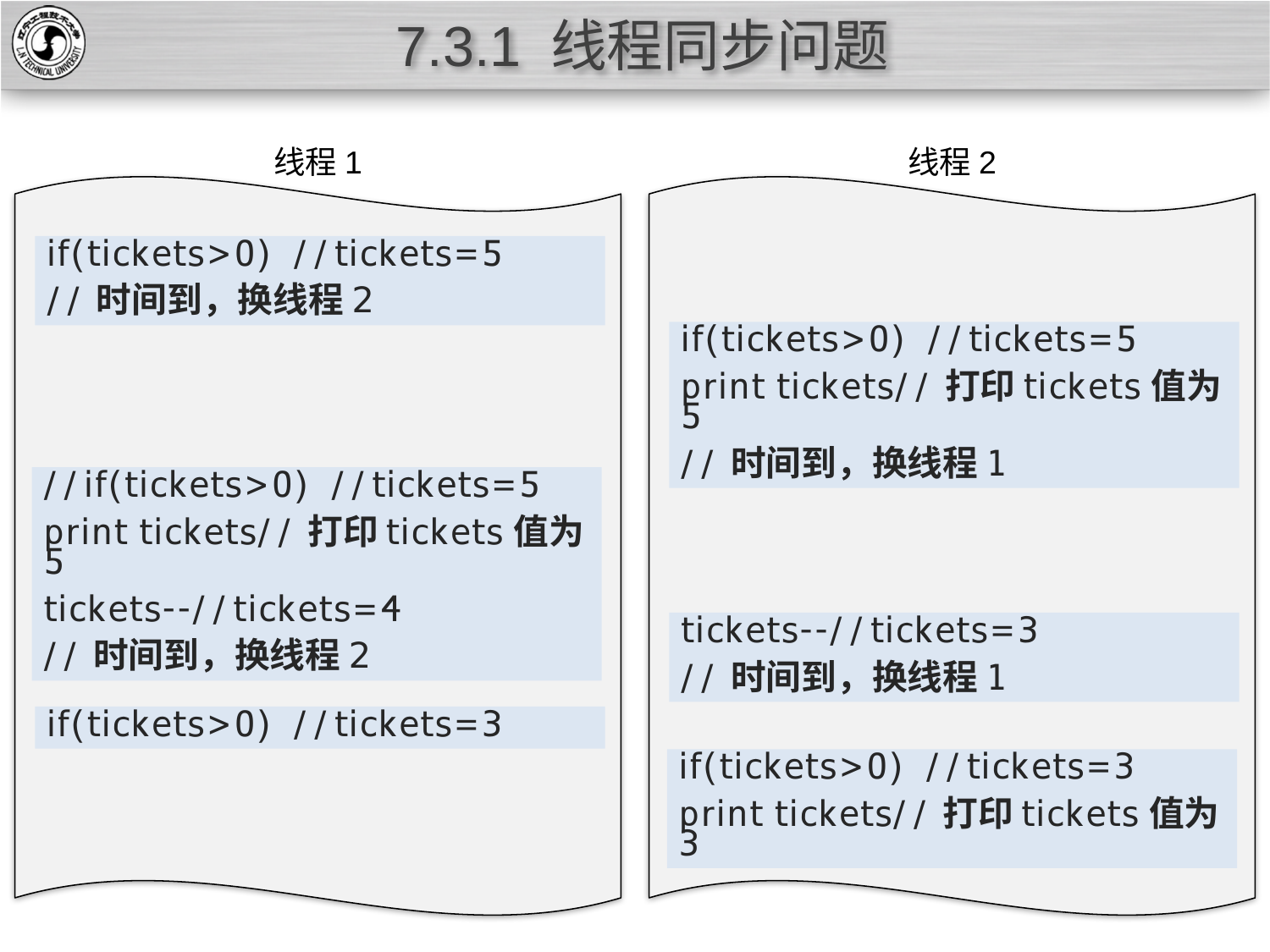

# 7.3.1 线程同步问题
线程1
线程2

if(tickets>0)  //tickets=5
//时间到，换线程2
if(tickets>0)  //tickets=5
print tickets//打印tickets值为5
//时间到，换线程1
//if(tickets>0)  //tickets=5
print tickets//打印tickets值为5
tickets--//tickets=4
//时间到，换线程2
tickets--//tickets=3
//时间到，换线程1
if(tickets>0)  //tickets=3
if(tickets>0)  //tickets=3
print tickets//打印tickets值为3